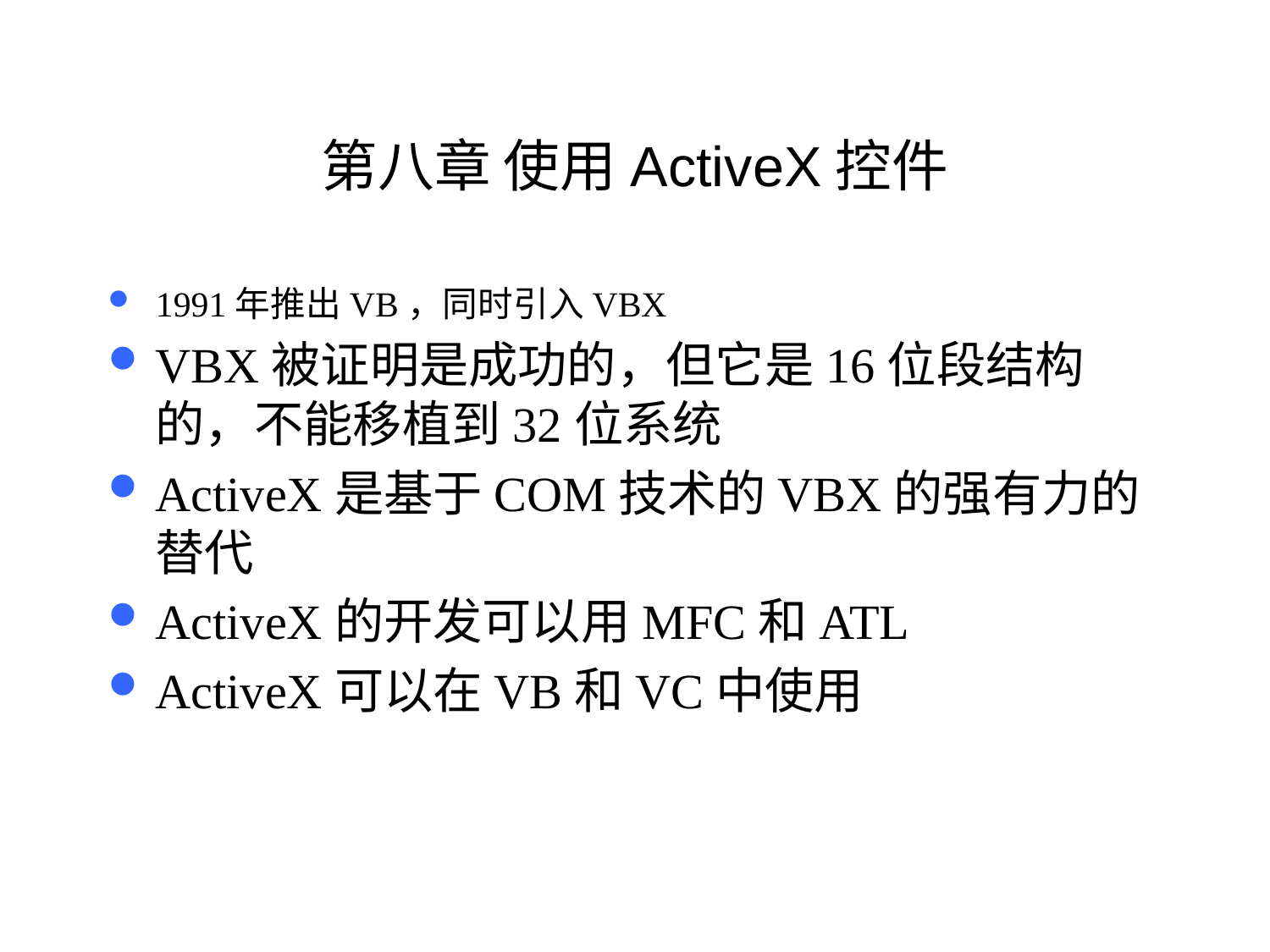

# 第八章 使用ActiveX控件
1991年推出VB，同时引入VBX
VBX被证明是成功的，但它是16位段结构的，不能移植到32位系统
ActiveX是基于COM技术的VBX的强有力的替代
ActiveX的开发可以用MFC和ATL
ActiveX可以在VB和VC中使用
73